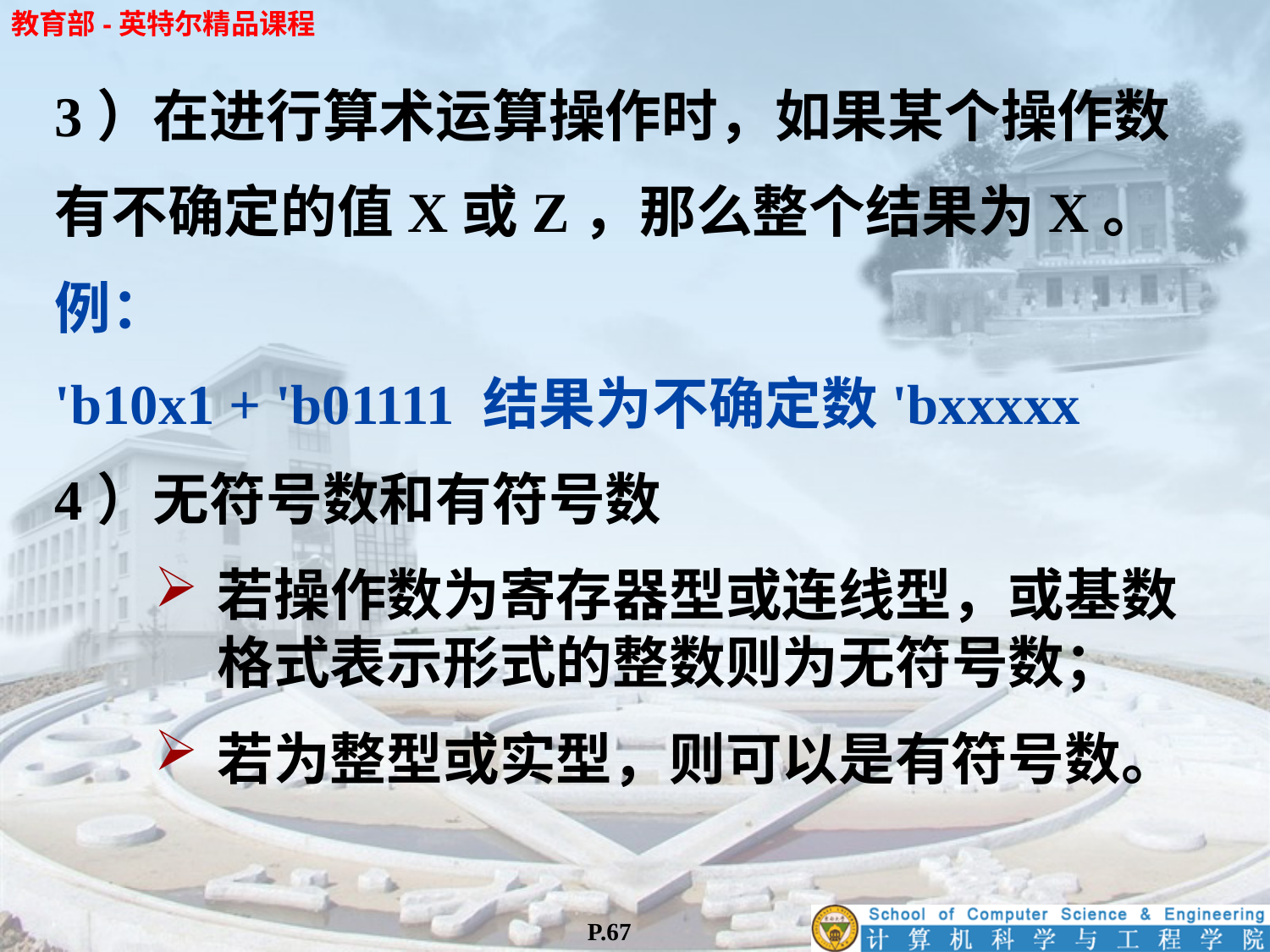

3）在进行算术运算操作时，如果某个操作数
有不确定的值X或Z，那么整个结果为X。
例：
'b10x1 + 'b01111 结果为不确定数'bxxxxx
4）无符号数和有符号数
若操作数为寄存器型或连线型，或基数格式表示形式的整数则为无符号数；
若为整型或实型，则可以是有符号数。
P.67